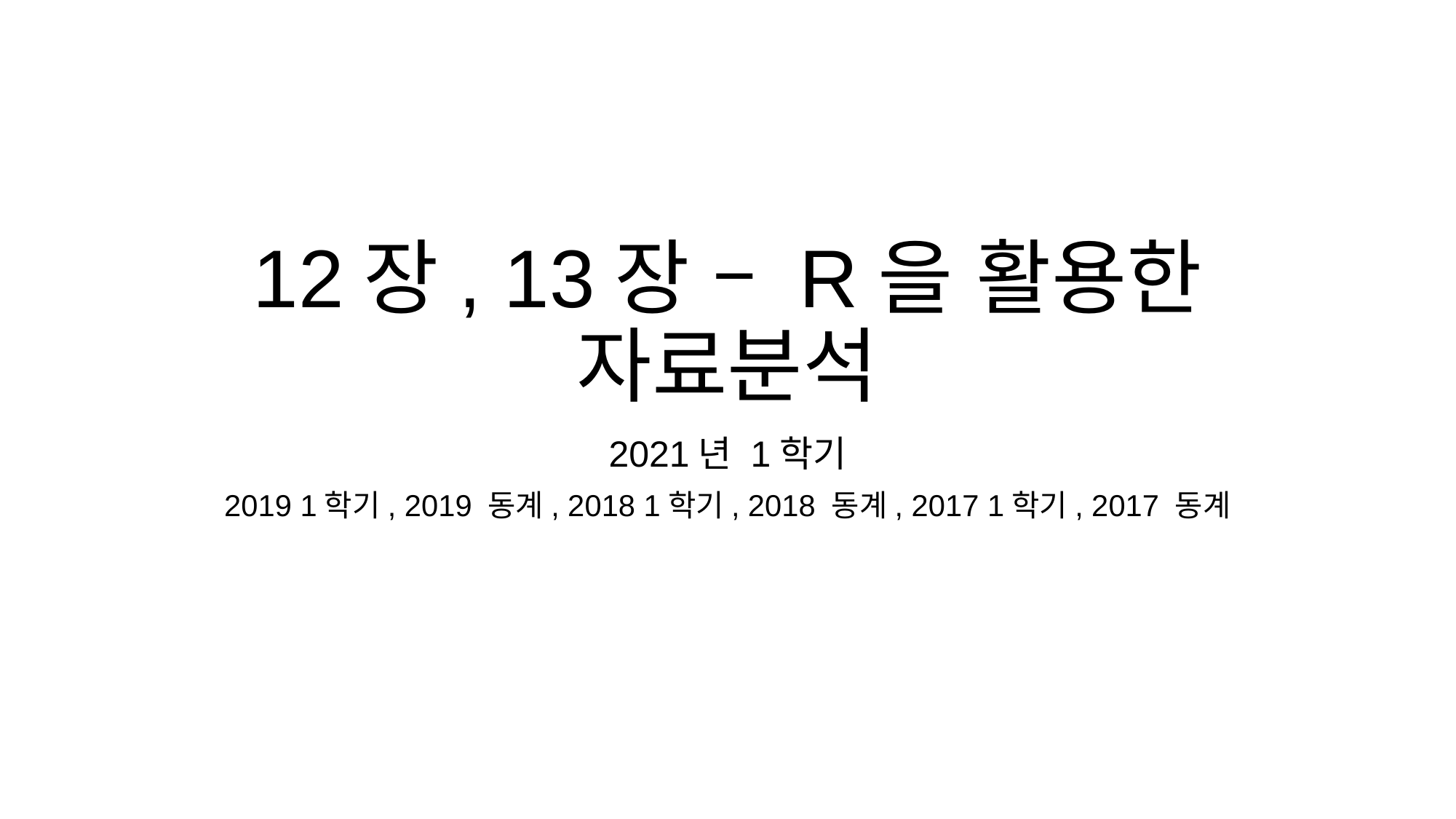

# 12장, 13장 – R을 활용한 자료분석
2021년 1학기
2019 1학기, 2019 동계, 2018 1학기, 2018 동계, 2017 1학기, 2017 동계